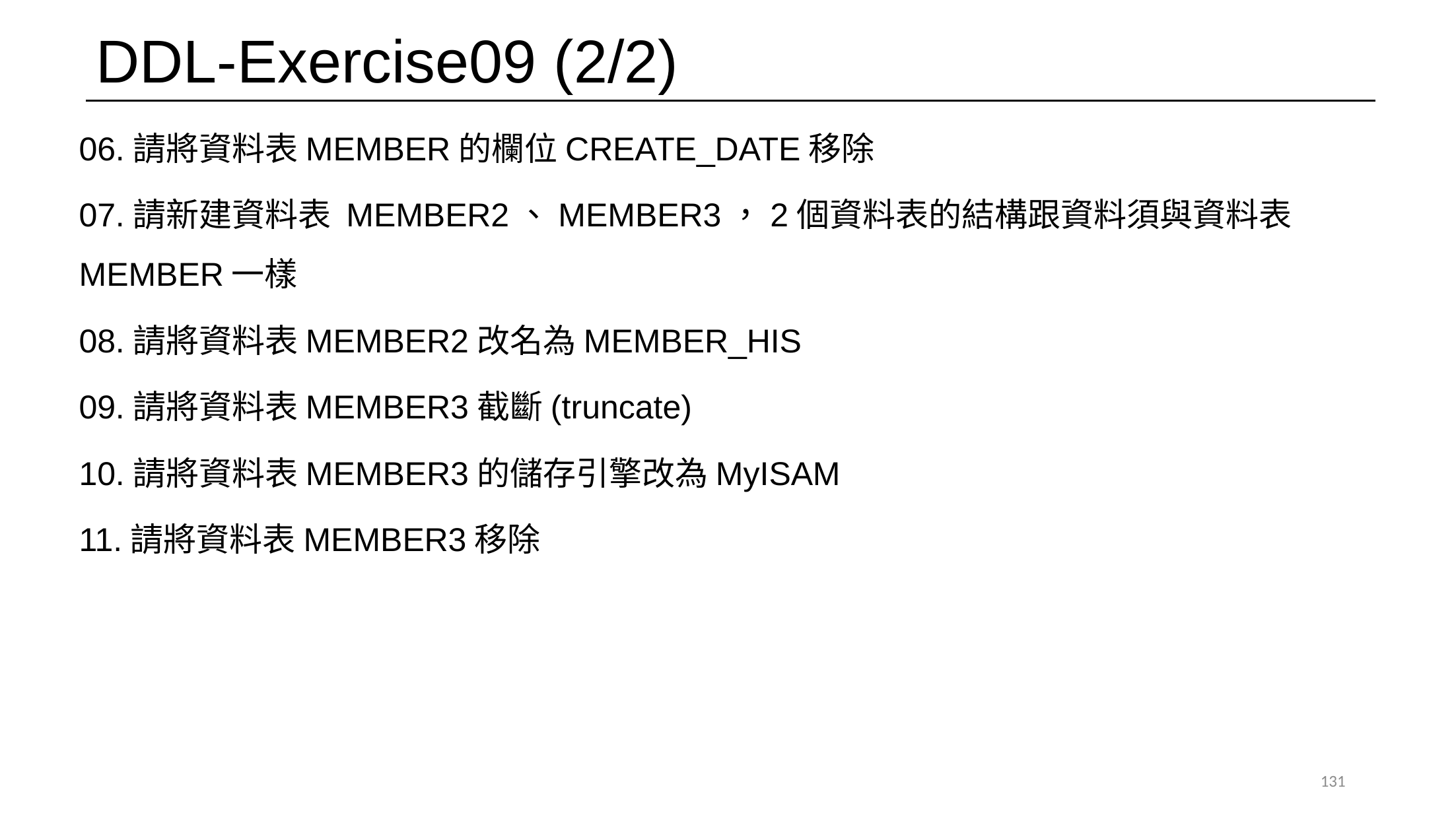

# DDL-Exercise09 (2/2)
06.請將資料表MEMBER的欄位CREATE_DATE移除
07.請新建資料表 MEMBER2、MEMBER3，2個資料表的結構跟資料須與資料表MEMBER一樣
08.請將資料表MEMBER2改名為MEMBER_HIS
09.請將資料表MEMBER3截斷(truncate)
10.請將資料表MEMBER3的儲存引擎改為MyISAM
11.請將資料表MEMBER3移除
131